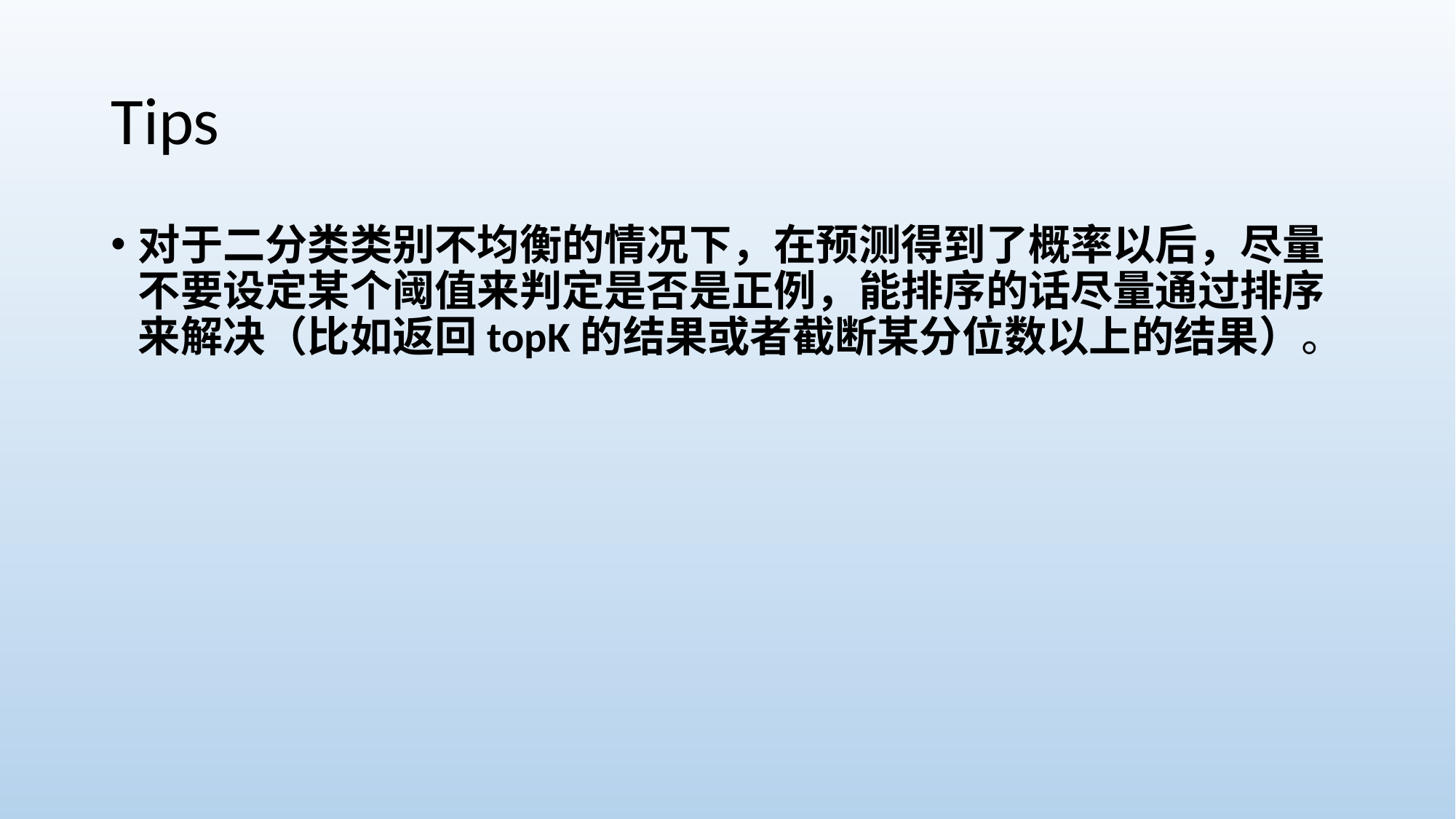

# Tips
对于二分类类别不均衡的情况下，在预测得到了概率以后，尽量不要设定某个阈值来判定是否是正例，能排序的话尽量通过排序来解决（比如返回topK的结果或者截断某分位数以上的结果）。